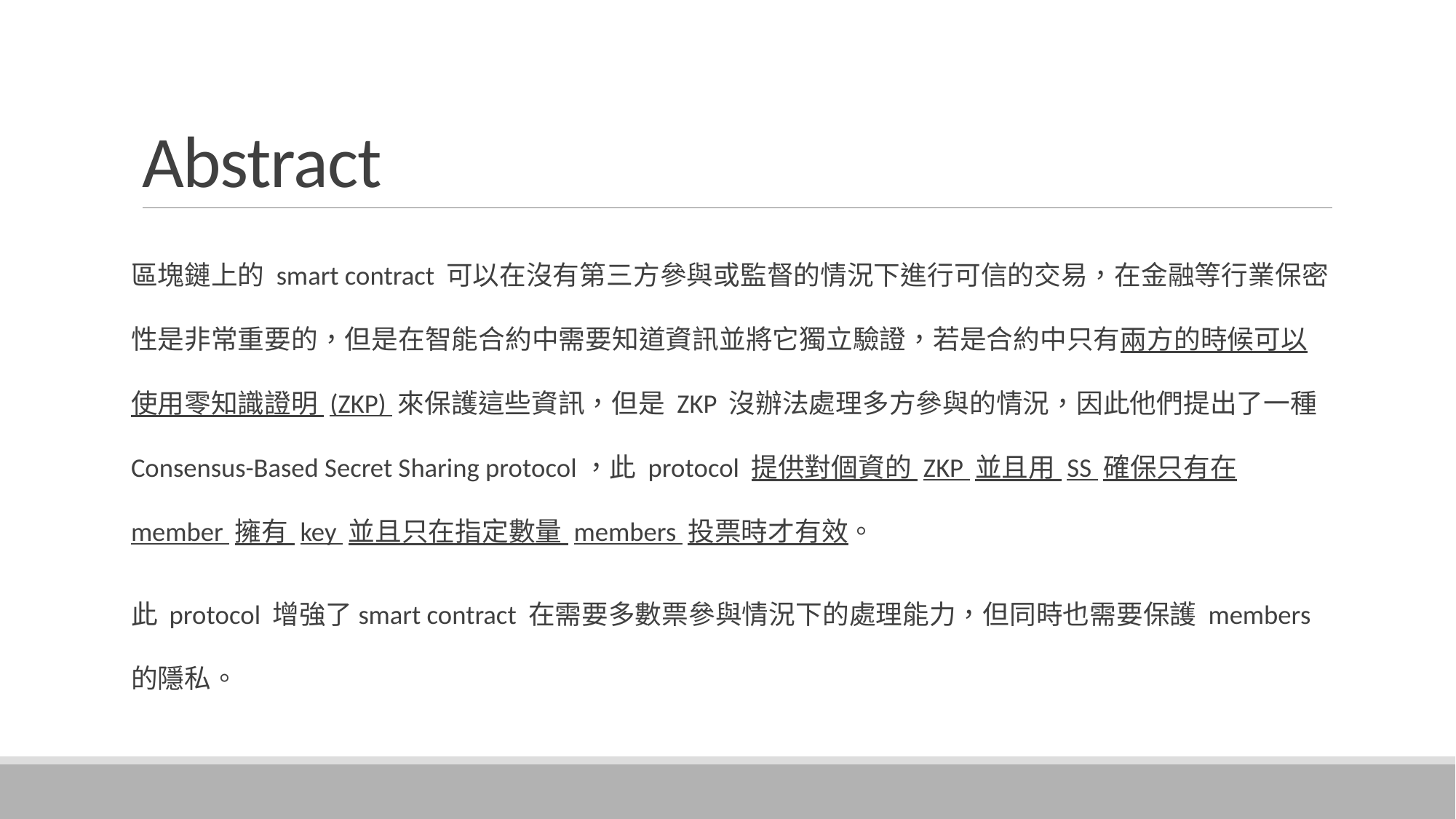

# Abstract
區塊鏈上的 smart contract 可以在沒有第三方參與或監督的情況下進行可信的交易，在金融等行業保密性是非常重要的，但是在智能合約中需要知道資訊並將它獨立驗證，若是合約中只有兩方的時候可以使用零知識證明 (ZKP) 來保護這些資訊，但是 ZKP 沒辦法處理多方參與的情況，因此他們提出了一種 Consensus-Based Secret Sharing protocol，此 protocol 提供對個資的 ZKP 並且用 SS 確保只有在 member 擁有 key 並且只在指定數量 members 投票時才有效。
此 protocol 增強了smart contract 在需要多數票參與情況下的處理能力，但同時也需要保護 members 的隱私。